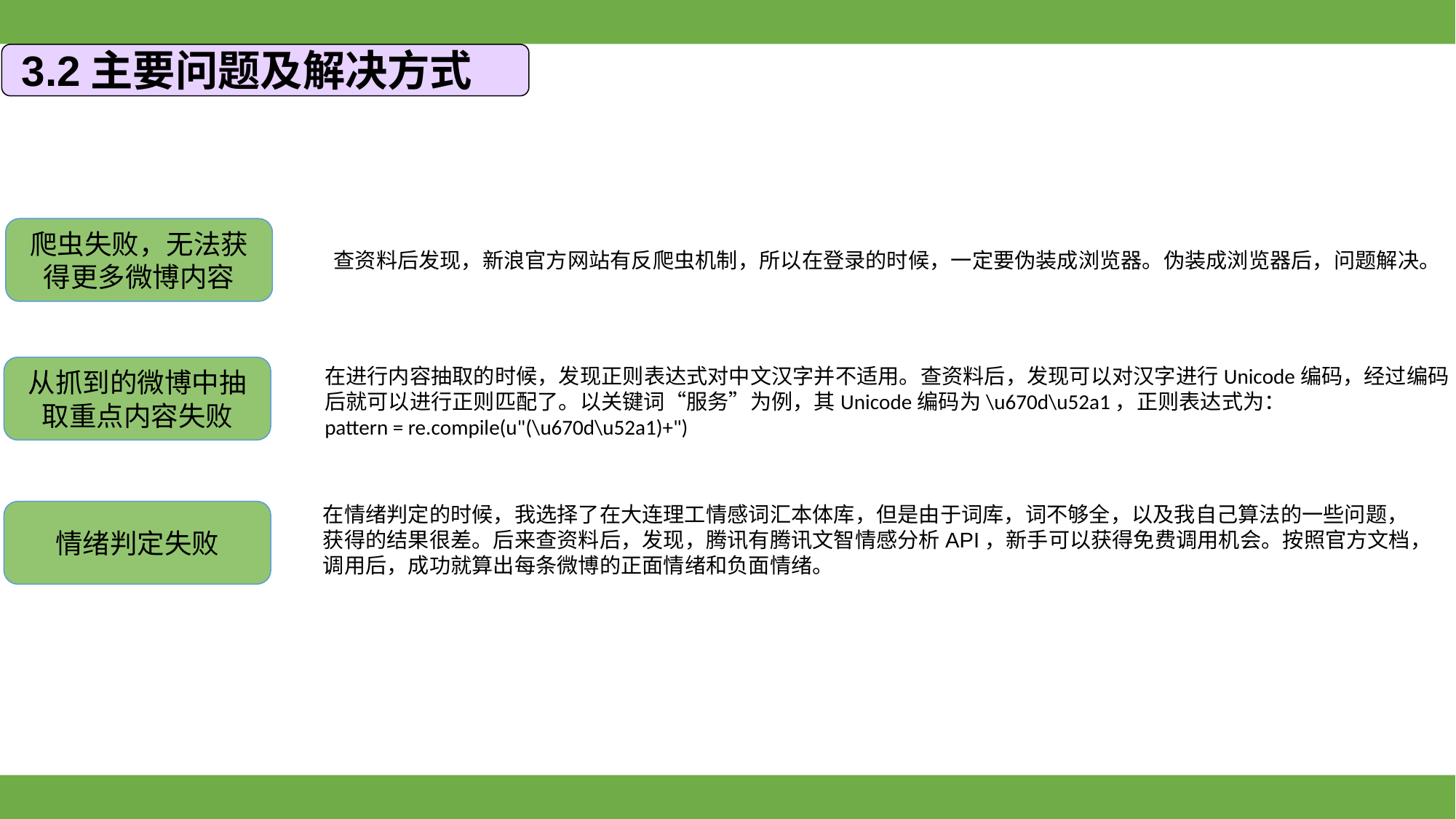

3.2主要问题及解决方式

爬虫失败，无法获得更多微博内容
查资料后发现，新浪官方网站有反爬虫机制，所以在登录的时候，一定要伪装成浏览器。伪装成浏览器后，问题解决。
从抓到的微博中抽取重点内容失败
在进行内容抽取的时候，发现正则表达式对中文汉字并不适用。查资料后，发现可以对汉字进行Unicode编码，经过编码
后就可以进行正则匹配了。以关键词“服务”为例，其Unicode编码为\u670d\u52a1，正则表达式为：
pattern = re.compile(u"(\u670d\u52a1)+")
在情绪判定的时候，我选择了在大连理工情感词汇本体库，但是由于词库，词不够全，以及我自己算法的一些问题，
获得的结果很差。后来查资料后，发现，腾讯有腾讯文智情感分析API，新手可以获得免费调用机会。按照官方文档，
调用后，成功就算出每条微博的正面情绪和负面情绪。

情绪判定失败